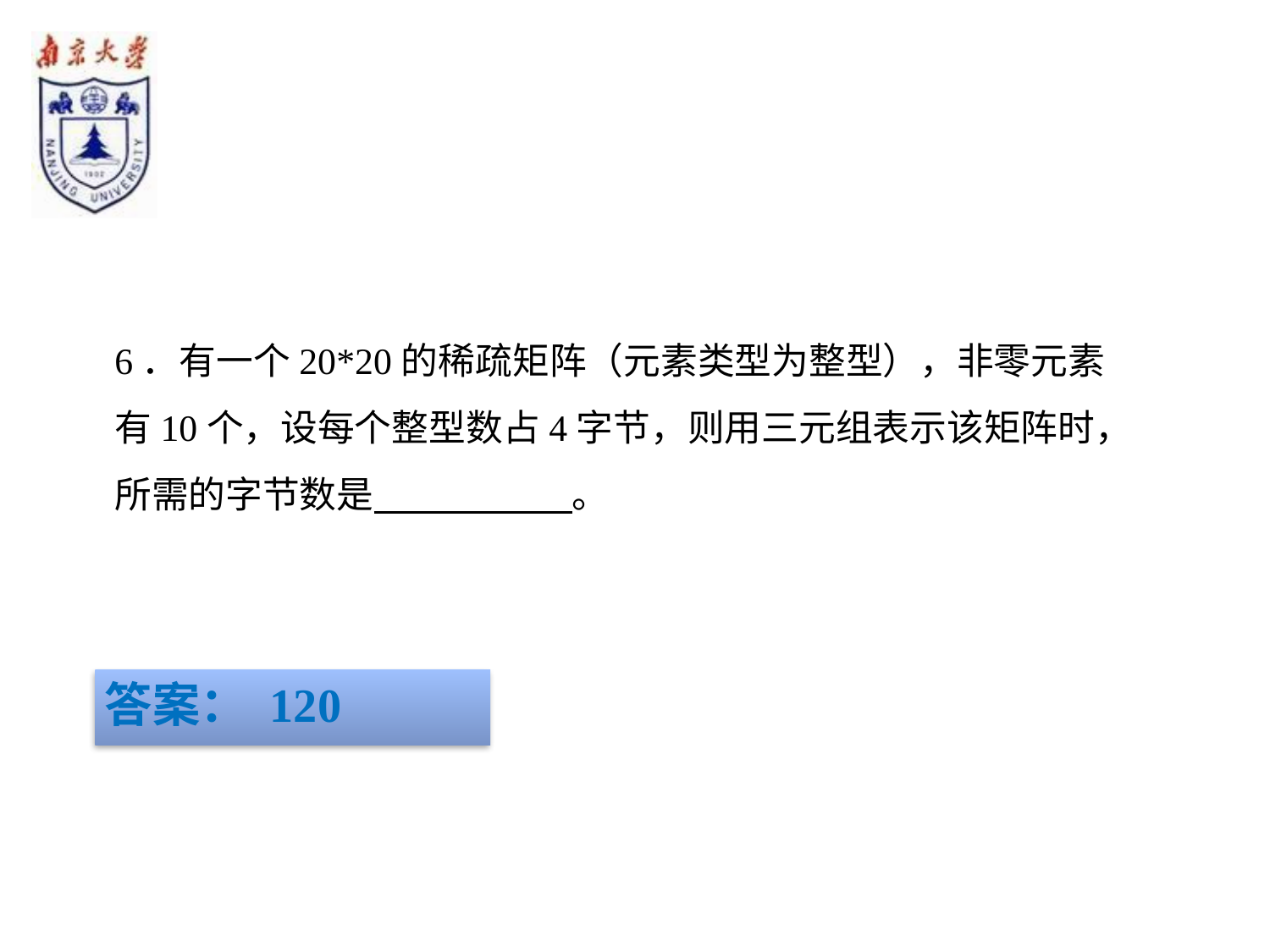

#
6．有一个20*20的稀疏矩阵（元素类型为整型），非零元素有10个，设每个整型数占4字节，则用三元组表示该矩阵时，所需的字节数是                        。

答案： 120